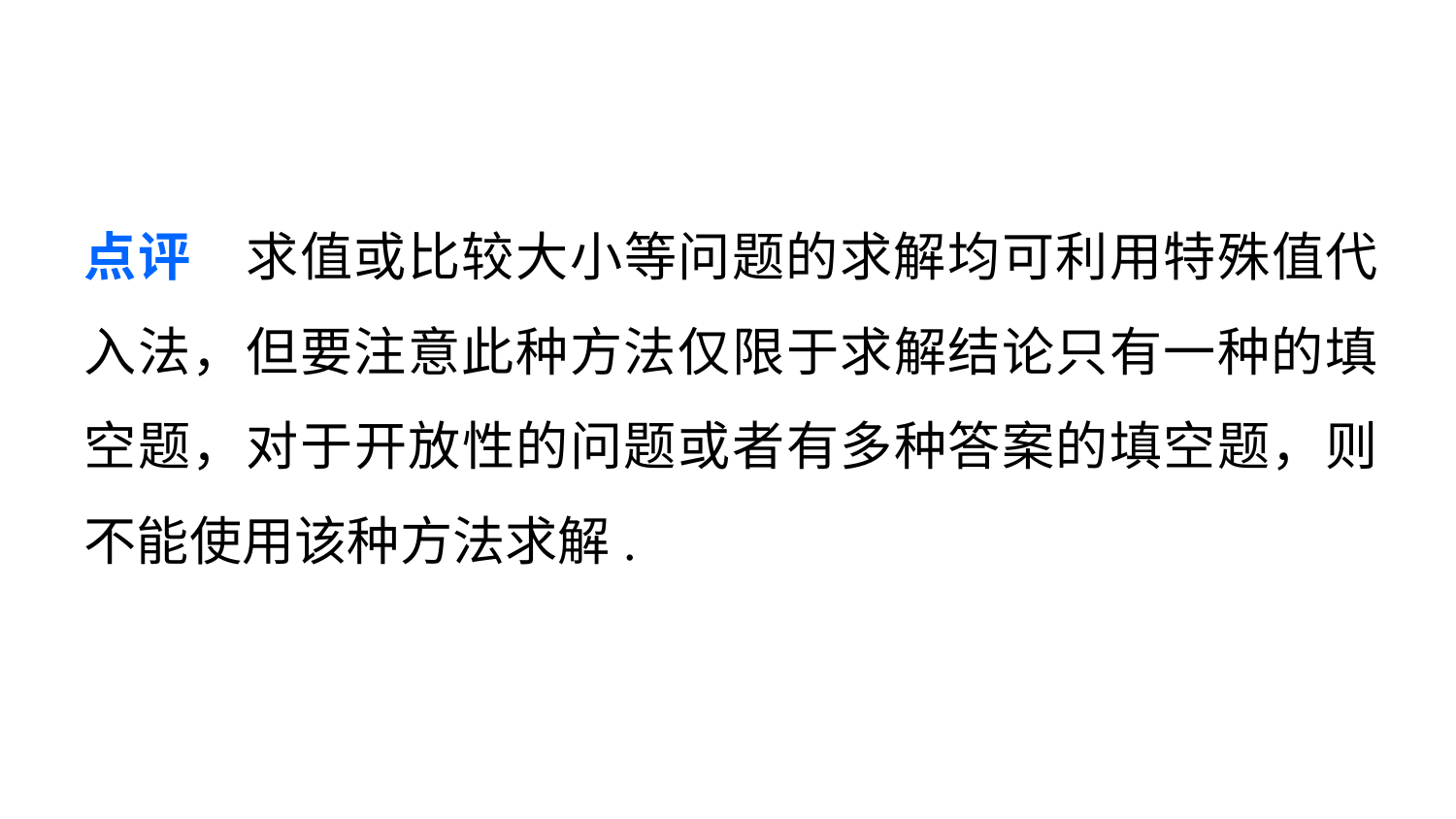

点评　求值或比较大小等问题的求解均可利用特殊值代入法，但要注意此种方法仅限于求解结论只有一种的填空题，对于开放性的问题或者有多种答案的填空题，则不能使用该种方法求解.